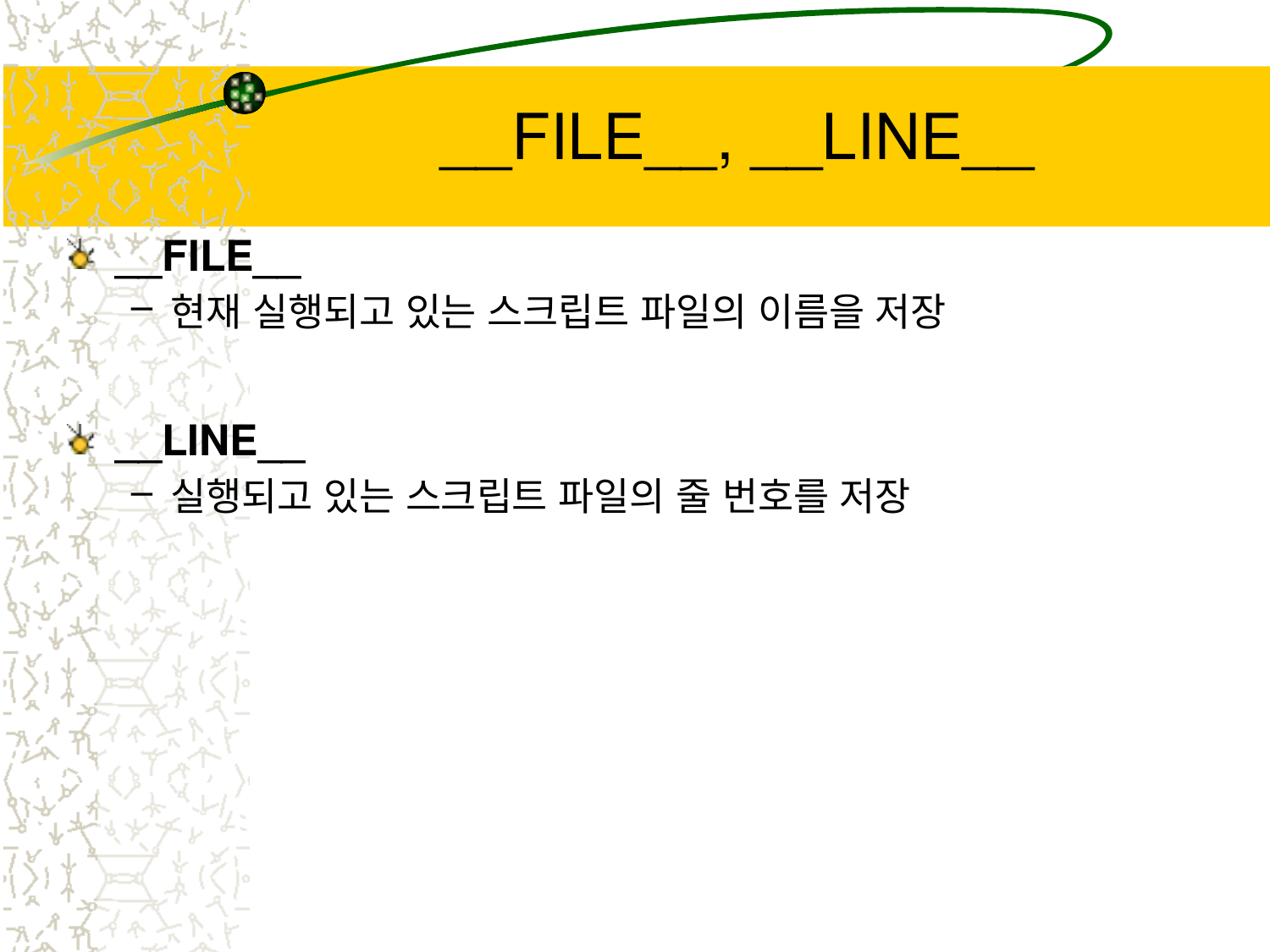

# __FILE__, __LINE__
__FILE__
현재 실행되고 있는 스크립트 파일의 이름을 저장

__LINE__
실행되고 있는 스크립트 파일의 줄 번호를 저장